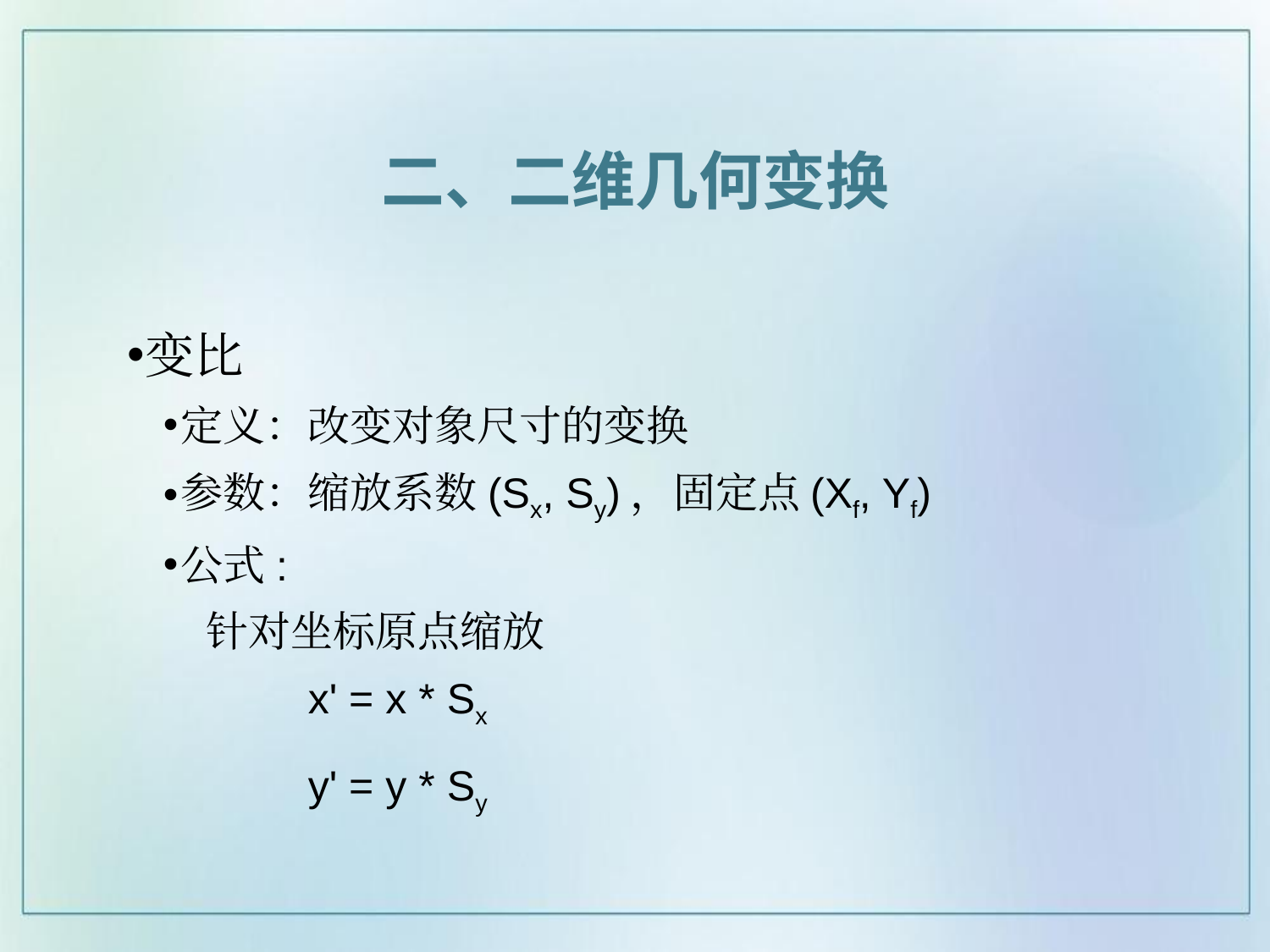

二、二维几何变换
变比
定义：改变对象尺寸的变换
参数：缩放系数(Sx, Sy)，固定点(Xf, Yf)
公式:
   针对坐标原点缩放
		x' = x * Sx
		y' = y * Sy